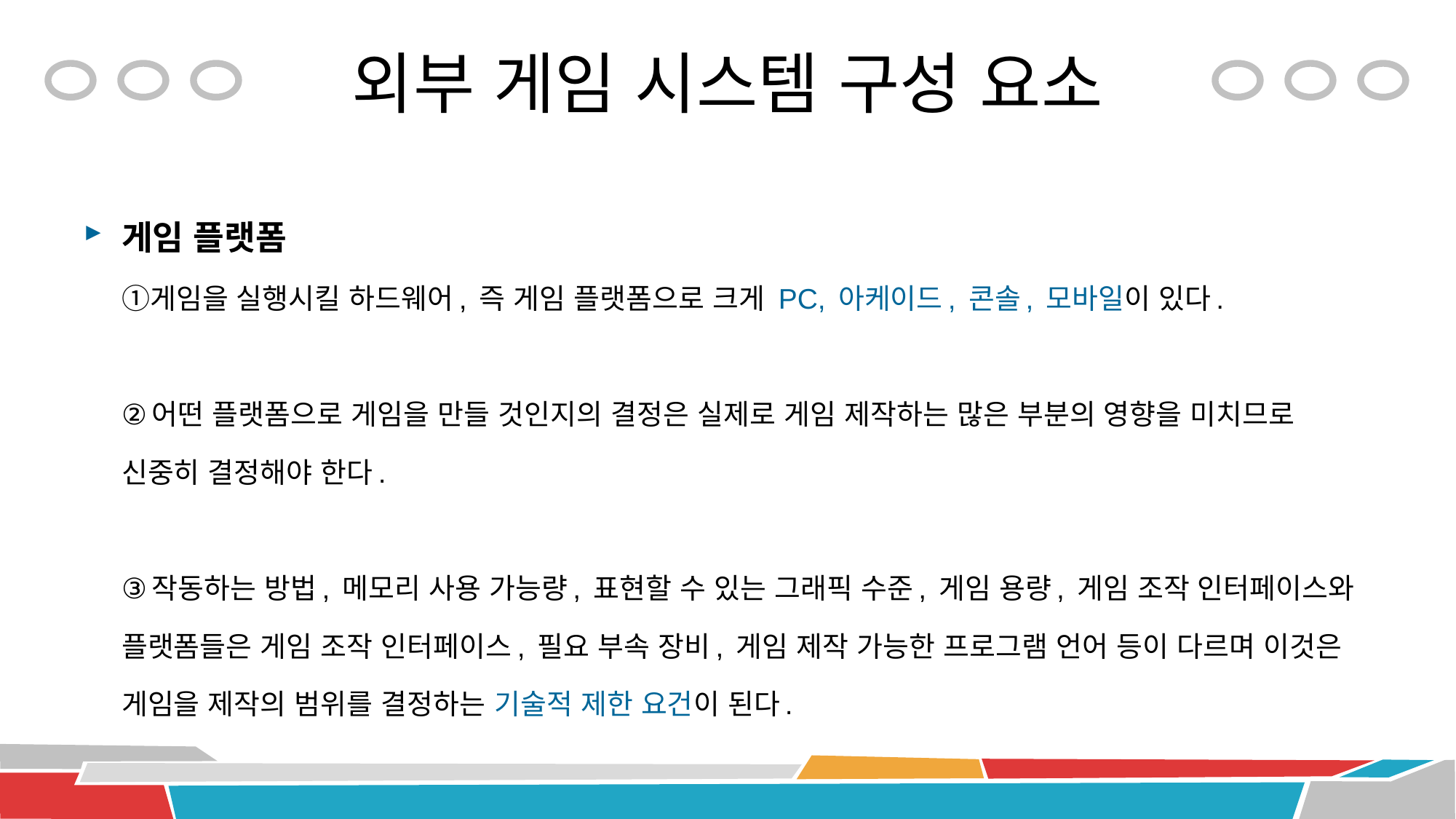

# 외부 게임 시스템 구성 요소
게임 플랫폼
①게임을 실행시킬 하드웨어, 즉 게임 플랫폼으로 크게 PC, 아케이드, 콘솔, 모바일이 있다.
②어떤 플랫폼으로 게임을 만들 것인지의 결정은 실제로 게임 제작하는 많은 부분의 영향을 미치므로 신중히 결정해야 한다.
③작동하는 방법, 메모리 사용 가능량, 표현할 수 있는 그래픽 수준, 게임 용량, 게임 조작 인터페이스와 플랫폼들은 게임 조작 인터페이스, 필요 부속 장비, 게임 제작 가능한 프로그램 언어 등이 다르며 이것은 게임을 제작의 범위를 결정하는 기술적 제한 요건이 된다.